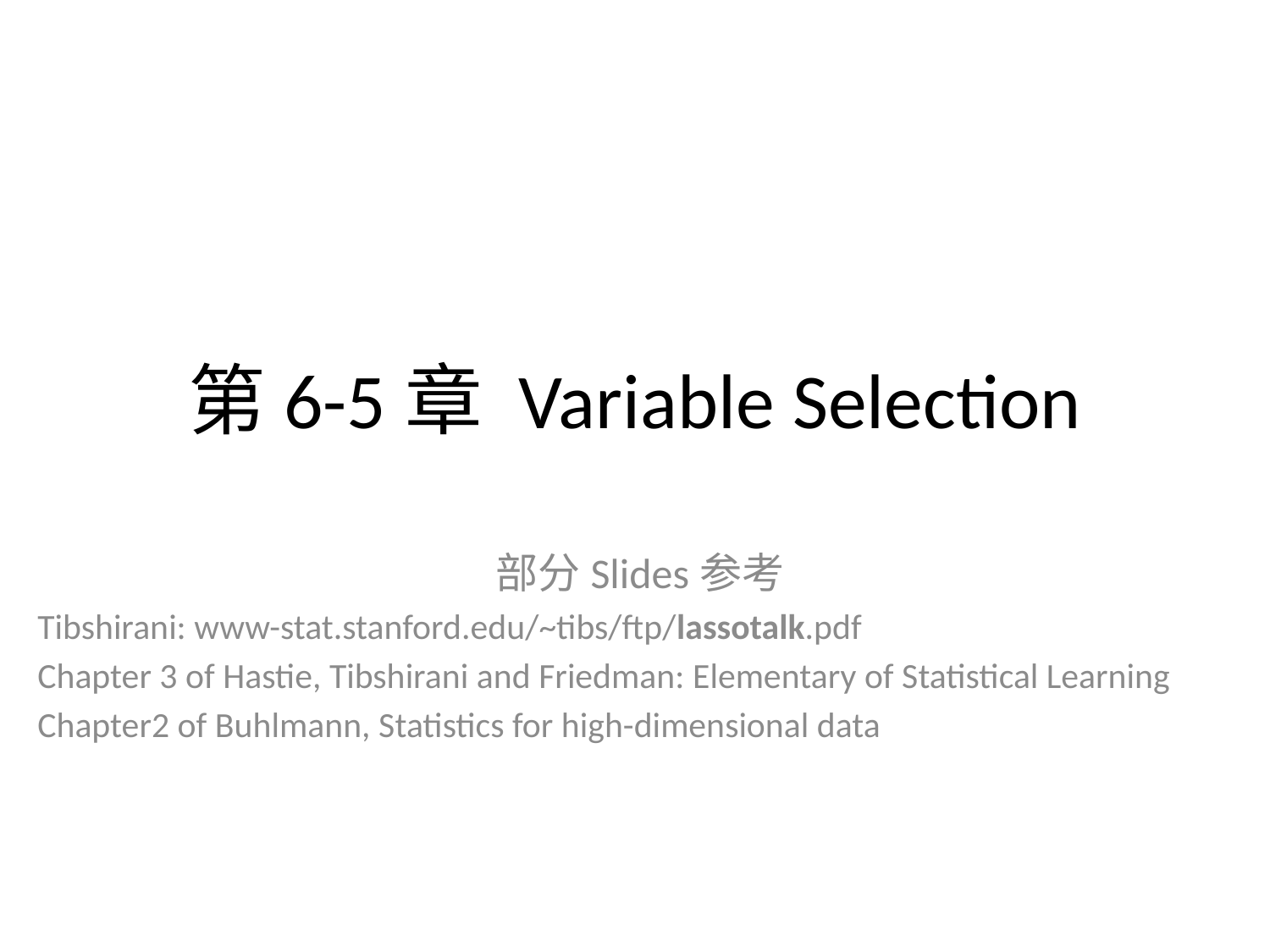

# 第6-5章 Variable Selection
部分Slides参考
Tibshirani: www-stat.stanford.edu/~tibs/ftp/lassotalk.pdf‎
Chapter 3 of Hastie, Tibshirani and Friedman: Elementary of Statistical Learning
Chapter2 of Buhlmann, Statistics for high-dimensional data